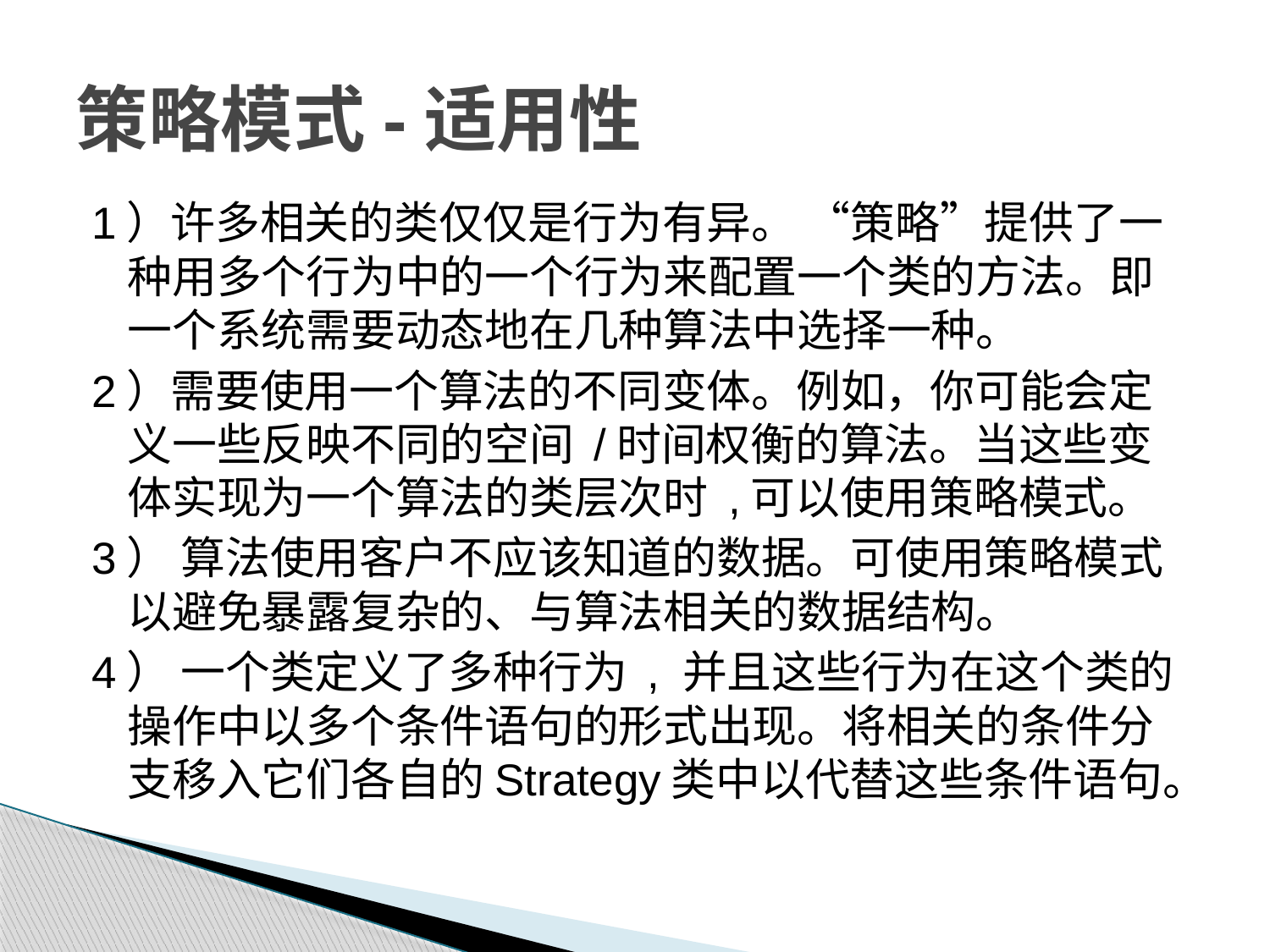

# 策略模式-适用性
1）许多相关的类仅仅是行为有异。 “策略”提供了一种用多个行为中的一个行为来配置一个类的方法。即一个系统需要动态地在几种算法中选择一种。
2）需要使用一个算法的不同变体。例如，你可能会定义一些反映不同的空间 /时间权衡的算法。当这些变体实现为一个算法的类层次时 ,可以使用策略模式。
3） 算法使用客户不应该知道的数据。可使用策略模式以避免暴露复杂的、与算法相关的数据结构。
4） 一个类定义了多种行为 , 并且这些行为在这个类的操作中以多个条件语句的形式出现。将相关的条件分支移入它们各自的Strategy类中以代替这些条件语句。